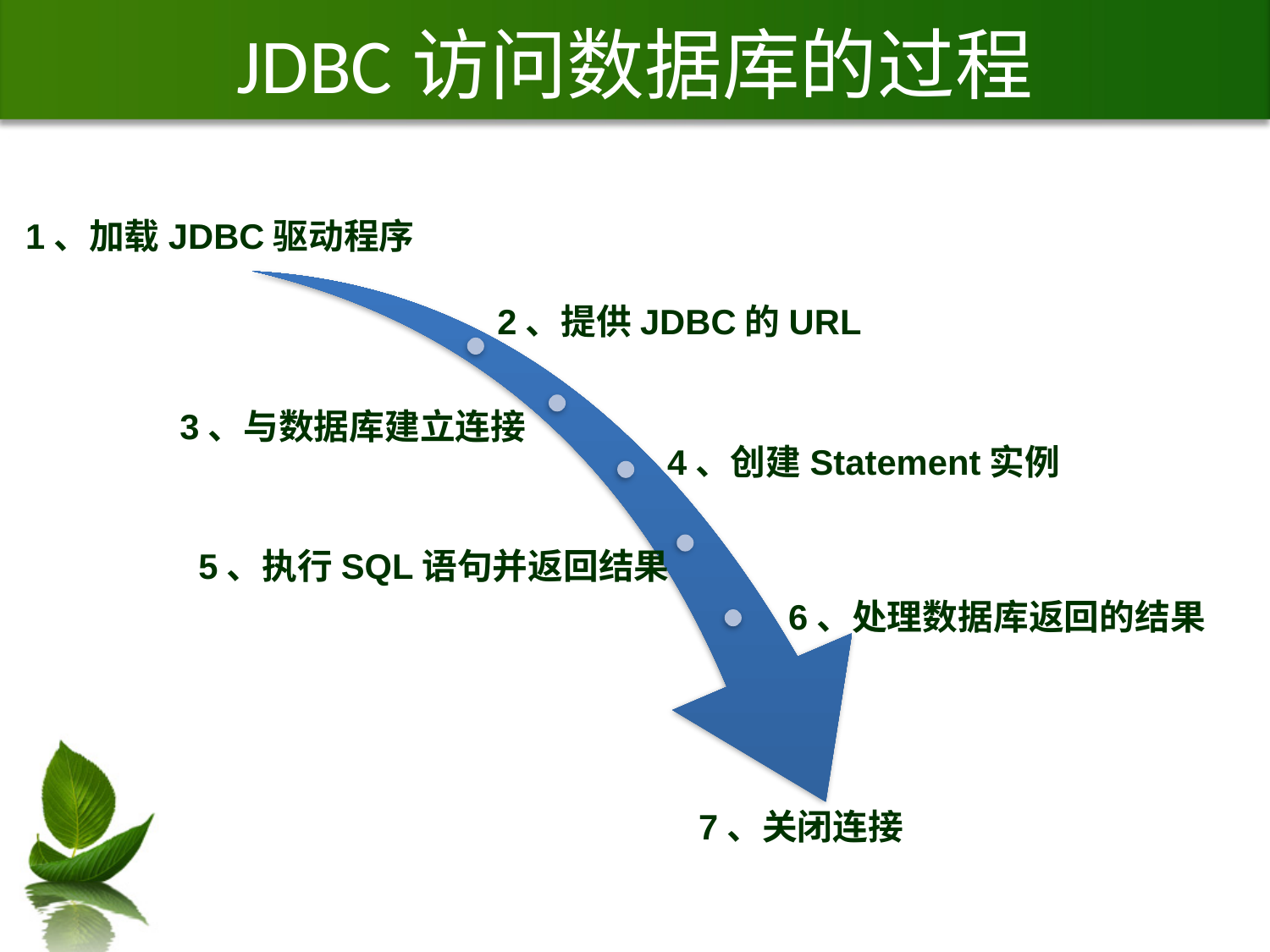

# JDBC访问数据库的过程
1、加载JDBC驱动程序
2、提供JDBC的URL
3、与数据库建立连接
4、创建Statement实例
5、执行SQL语句并返回结果
6、处理数据库返回的结果
7、关闭连接